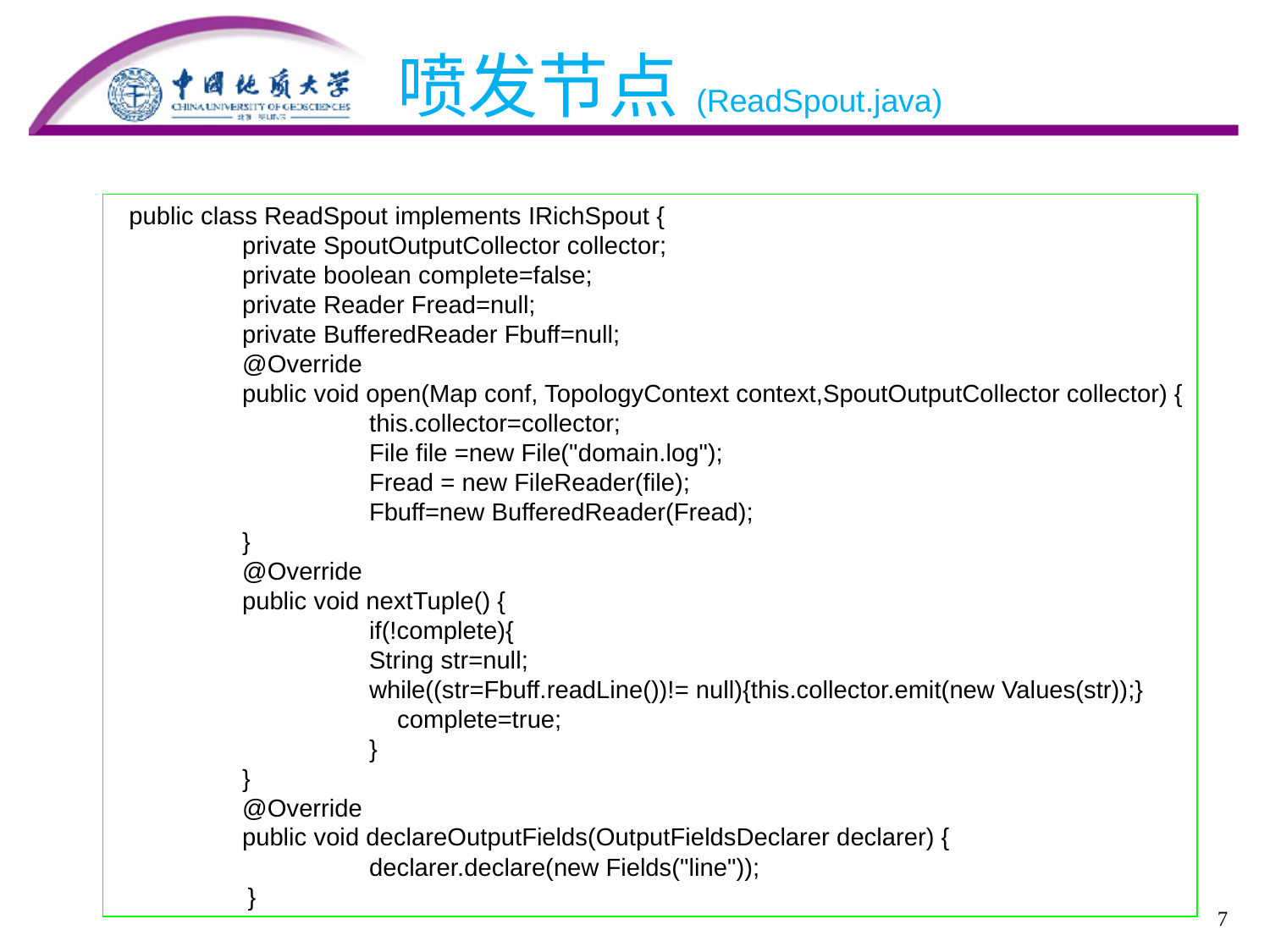

喷发节点(ReadSpout.java)

  public class ReadSpout implements IRichSpout {
	private SpoutOutputCollector collector;
	private boolean complete=false;
	private Reader Fread=null;
	private BufferedReader Fbuff=null;
	@Override
	public void open(Map conf, TopologyContext context,SpoutOutputCollector collector) {		this.collector=collector;
		File file =new File("domain.log");
		Fread = new FileReader(file);
		Fbuff=new BufferedReader(Fread);
	}
	@Override
	public void nextTuple() {
		if(!complete){
		String str=null;
		while((str=Fbuff.readLine())!= null){this.collector.emit(new Values(str));}
		    complete=true;
		}
	}
	@Override
	public void declareOutputFields(OutputFieldsDeclarer declarer) {
		declarer.declare(new Fields("line"));
                   }